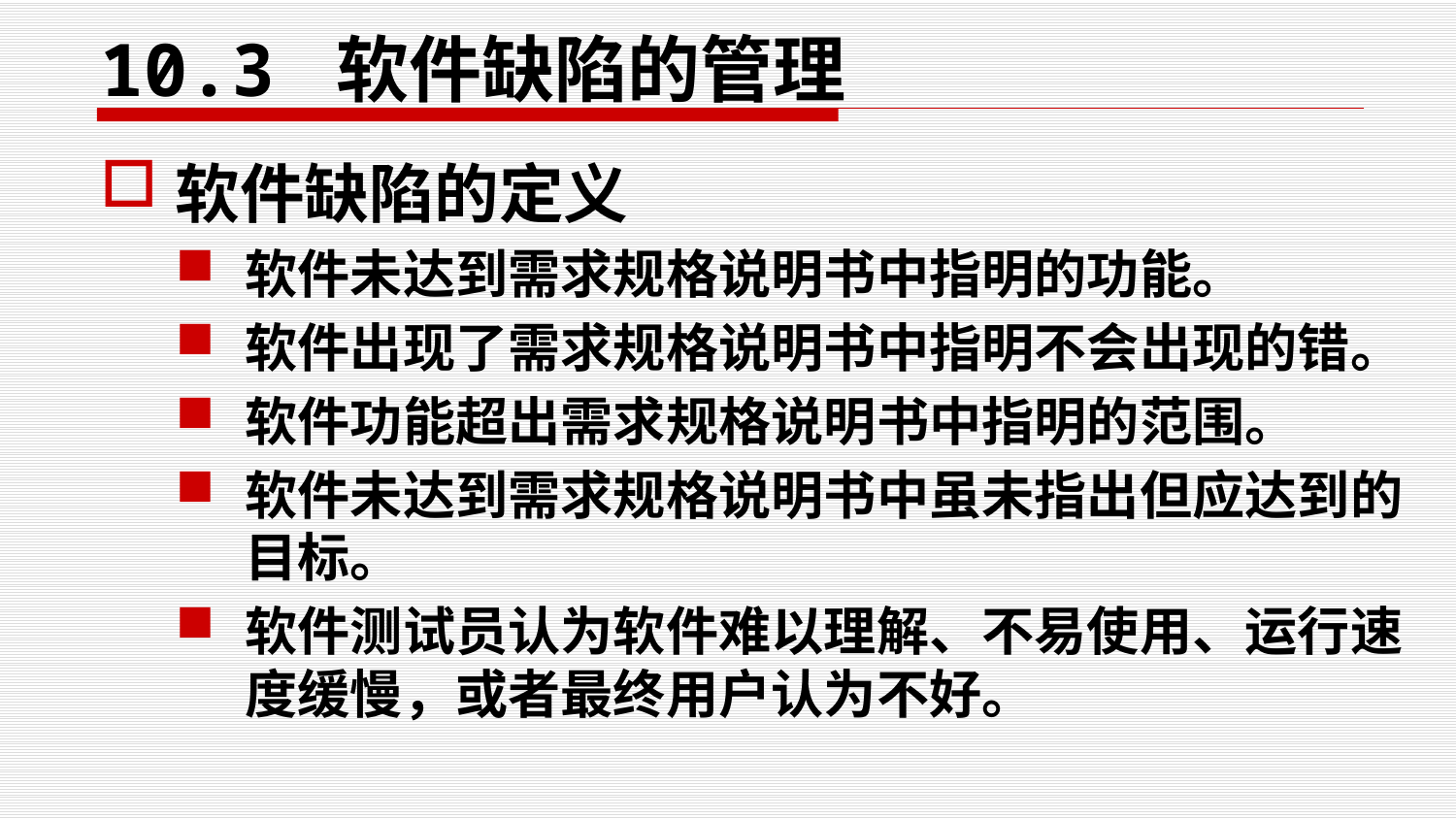

# 10.3 软件缺陷的管理
软件缺陷的定义
软件未达到需求规格说明书中指明的功能。
软件出现了需求规格说明书中指明不会出现的错。
软件功能超出需求规格说明书中指明的范围。
软件未达到需求规格说明书中虽未指出但应达到的目标。
软件测试员认为软件难以理解、不易使用、运行速度缓慢，或者最终用户认为不好。